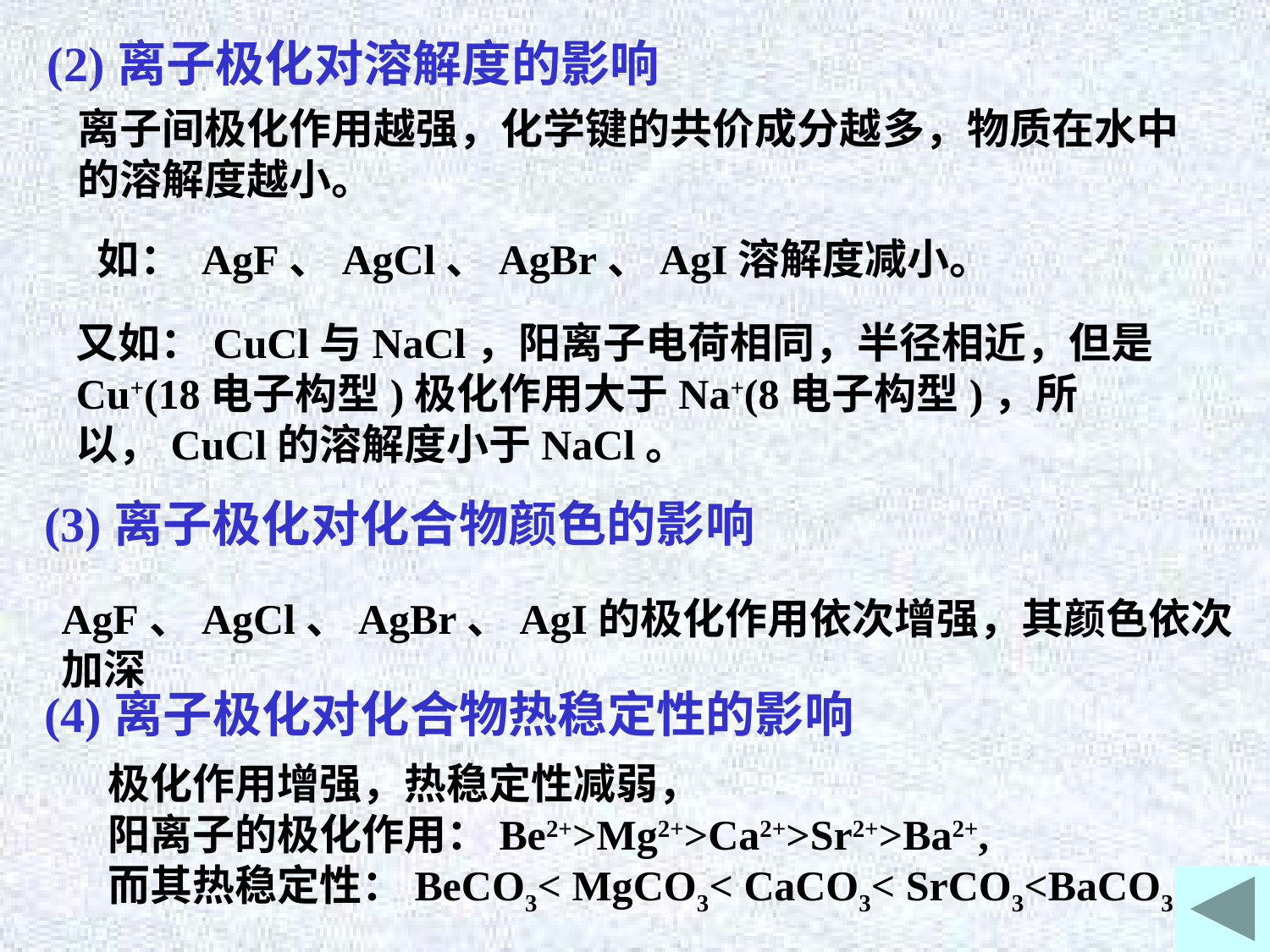

(2)离子极化对溶解度的影响
离子间极化作用越强，化学键的共价成分越多，物质在水中的溶解度越小。
如： AgF、AgCl、AgBr、AgI溶解度减小。
又如：CuCl与NaCl，阳离子电荷相同，半径相近，但是Cu+(18电子构型)极化作用大于Na+(8电子构型)，所以，CuCl的溶解度小于NaCl。
(3)离子极化对化合物颜色的影响
AgF、AgCl、AgBr、AgI的极化作用依次增强，其颜色依次加深
(4)离子极化对化合物热稳定性的影响
极化作用增强，热稳定性减弱，
阳离子的极化作用：Be2+>Mg2+>Ca2+>Sr2+>Ba2+,
而其热稳定性：BeCO3< MgCO3< CaCO3< SrCO3<BaCO3